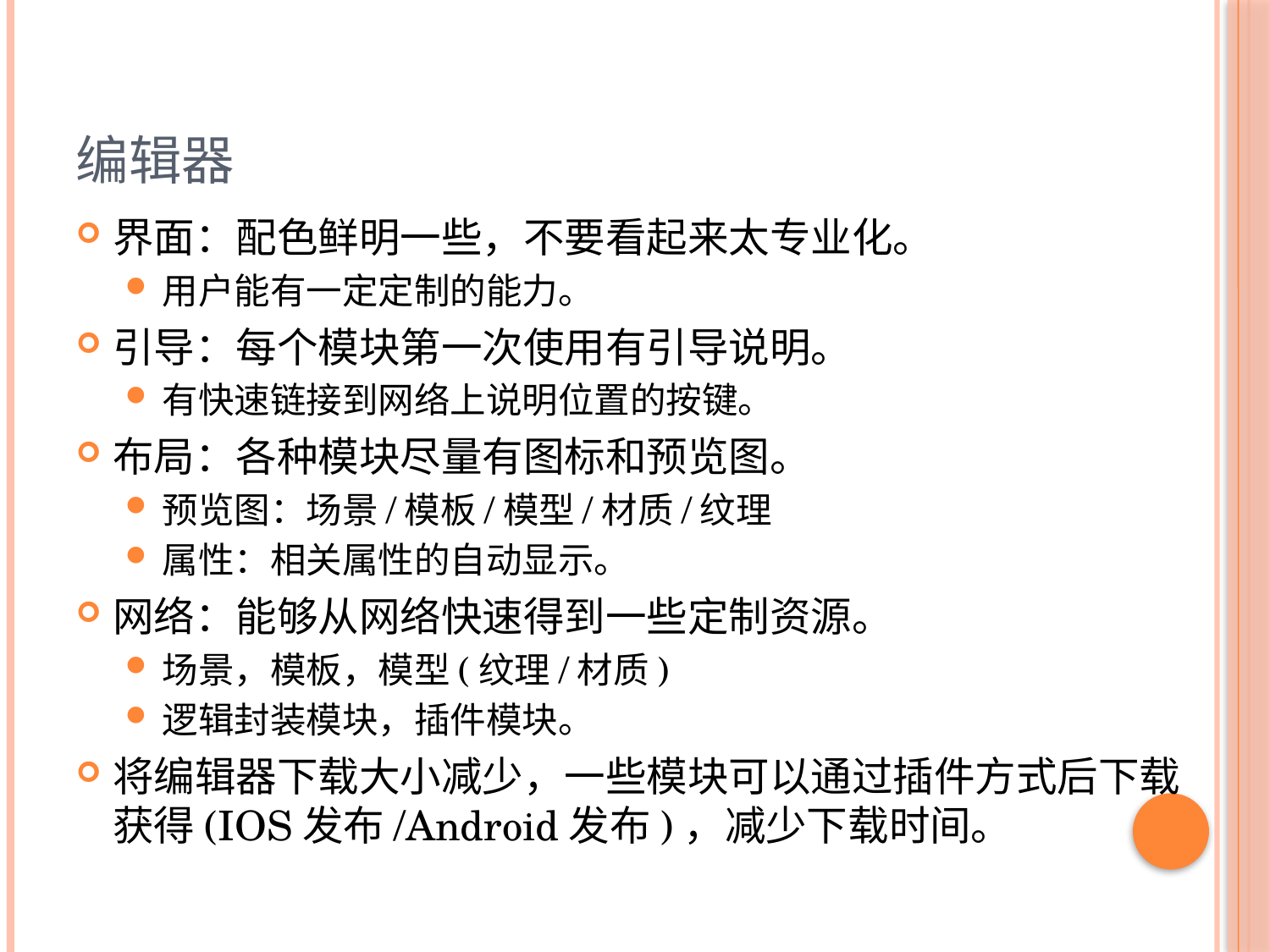

# 编辑器
界面：配色鲜明一些，不要看起来太专业化。
用户能有一定定制的能力。
引导：每个模块第一次使用有引导说明。
有快速链接到网络上说明位置的按键。
布局：各种模块尽量有图标和预览图。
预览图：场景/模板/模型/材质/纹理
属性：相关属性的自动显示。
网络：能够从网络快速得到一些定制资源。
场景，模板，模型(纹理/材质)
逻辑封装模块，插件模块。
将编辑器下载大小减少，一些模块可以通过插件方式后下载获得(IOS发布/Android发布)，减少下载时间。